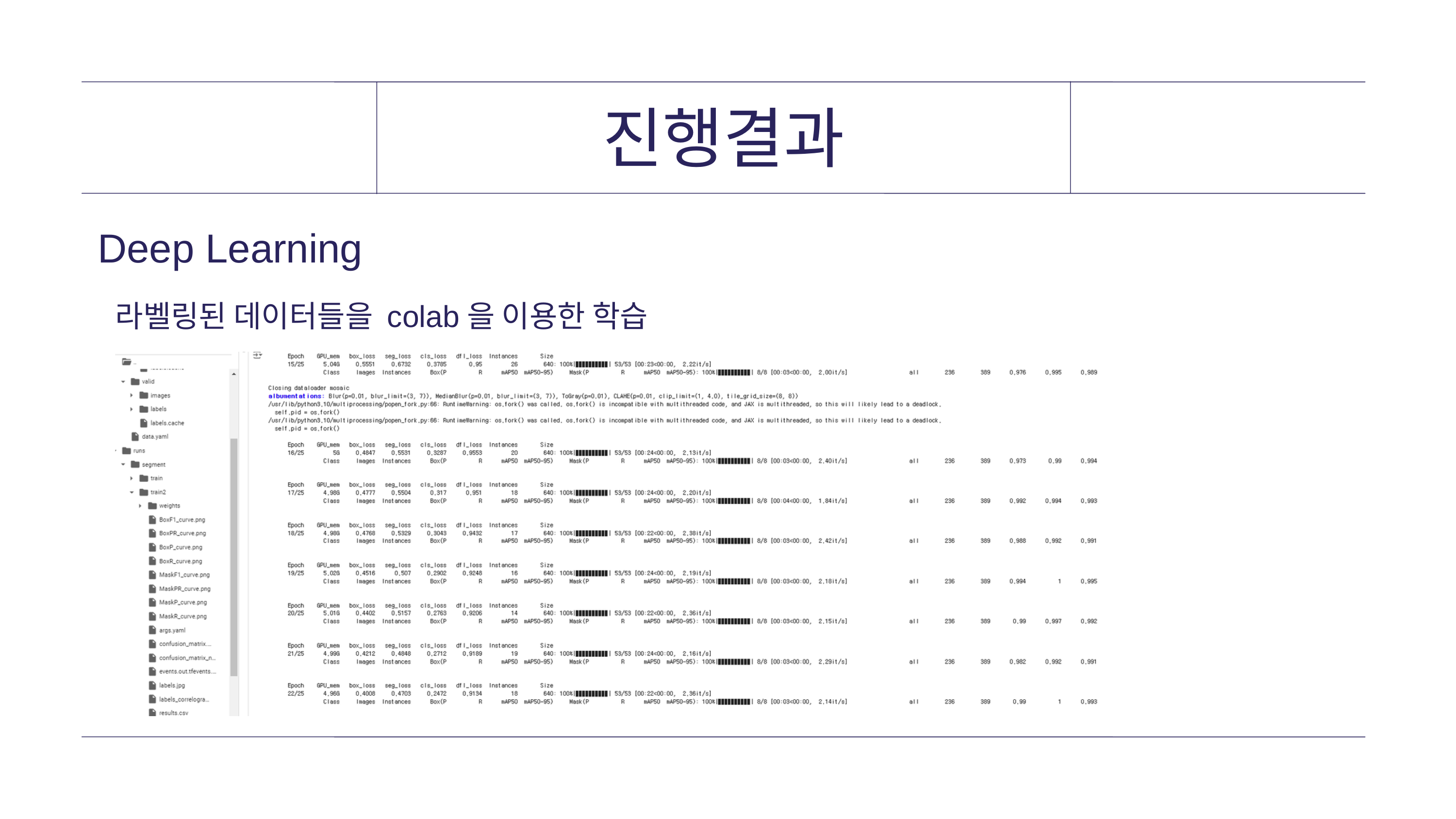

진행결과

Deep Learning
라벨링된 데이터들을 colab을 이용한 학습